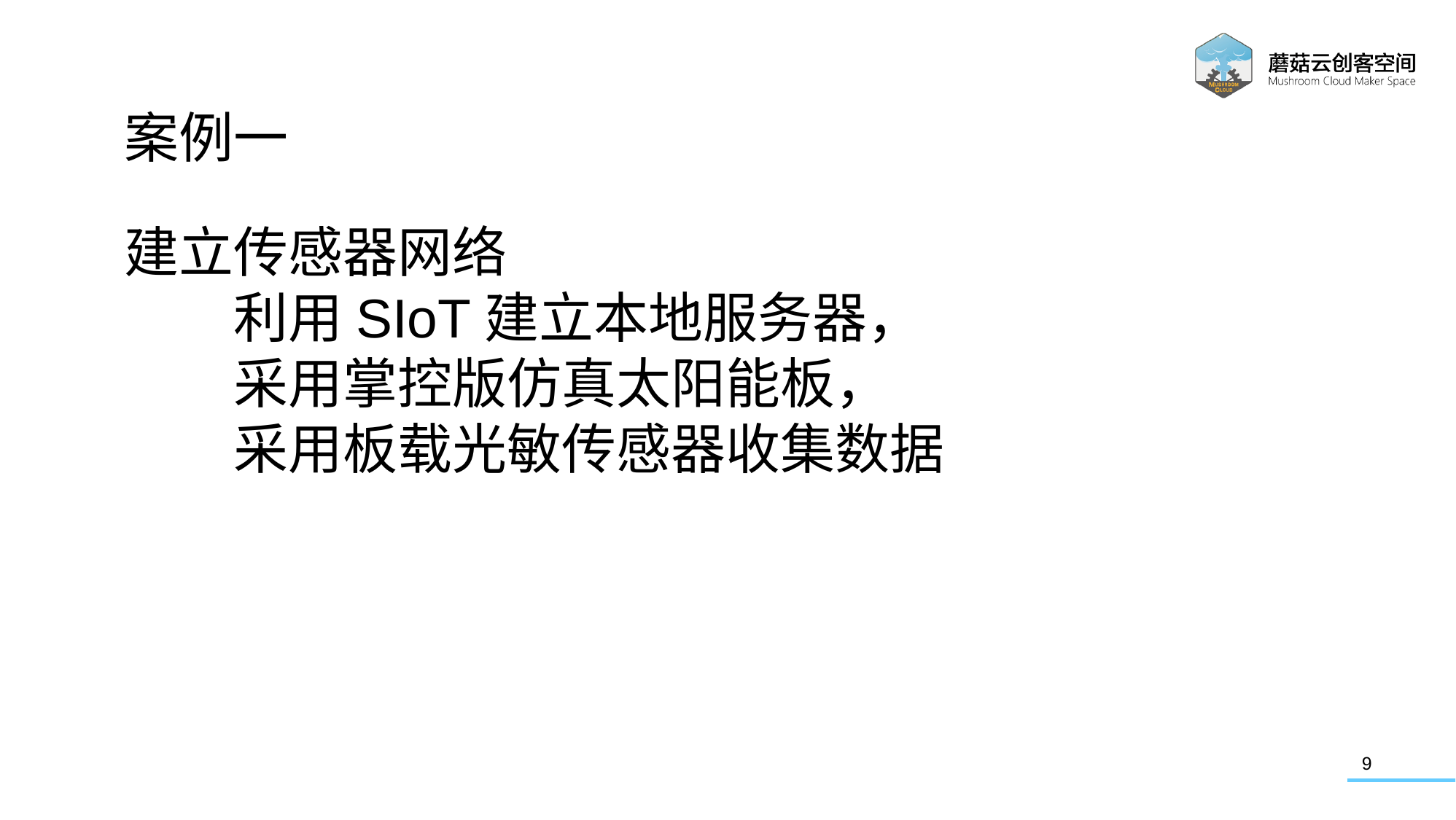

案例一
建立传感器网络
	利用SIoT建立本地服务器，
	采用掌控版仿真太阳能板，
	采用板载光敏传感器收集数据
9